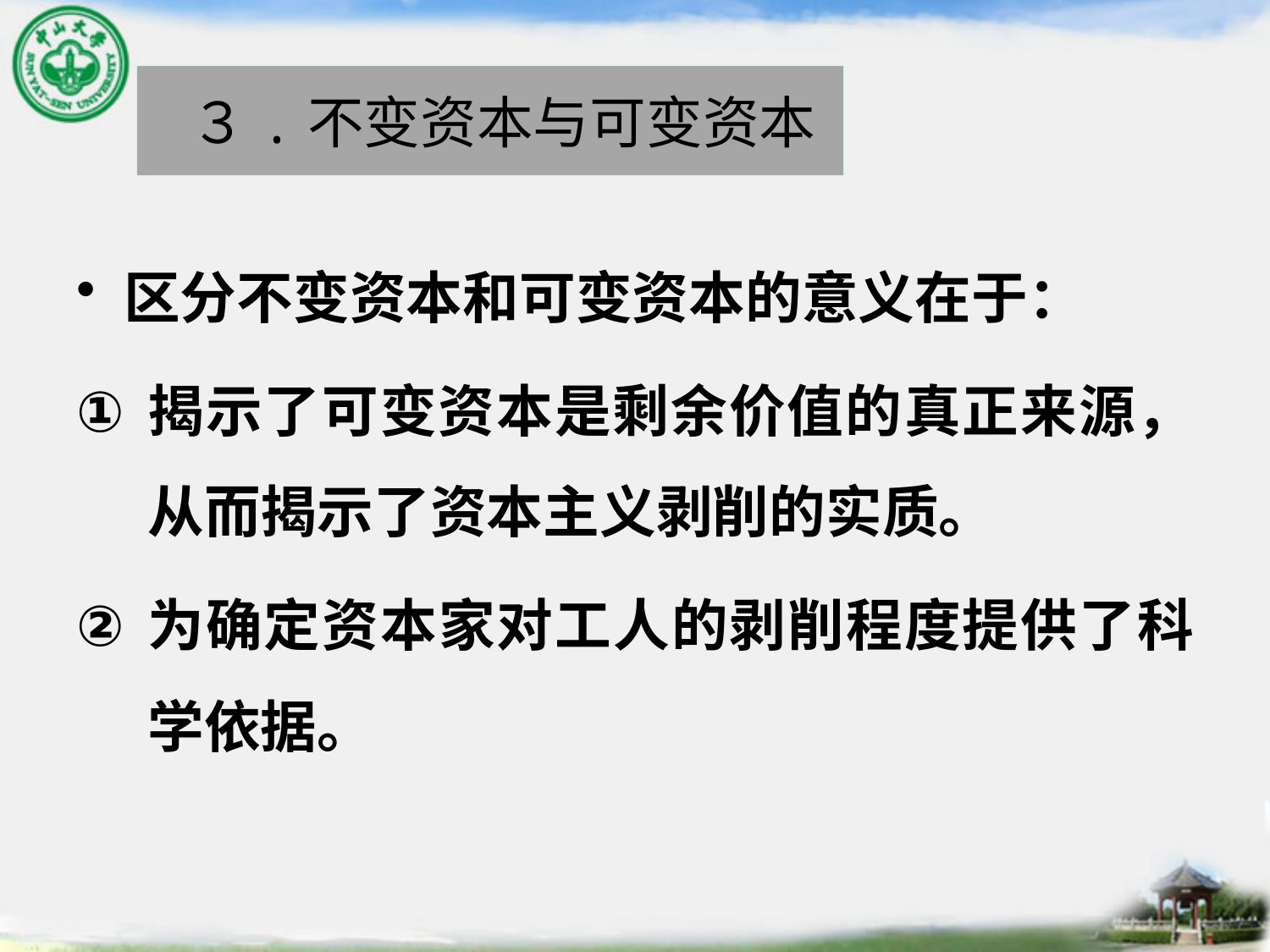

# ３.不变资本与可变资本
区分不变资本和可变资本的意义在于：
揭示了可变资本是剩余价值的真正来源，从而揭示了资本主义剥削的实质。
为确定资本家对工人的剥削程度提供了科学依据。